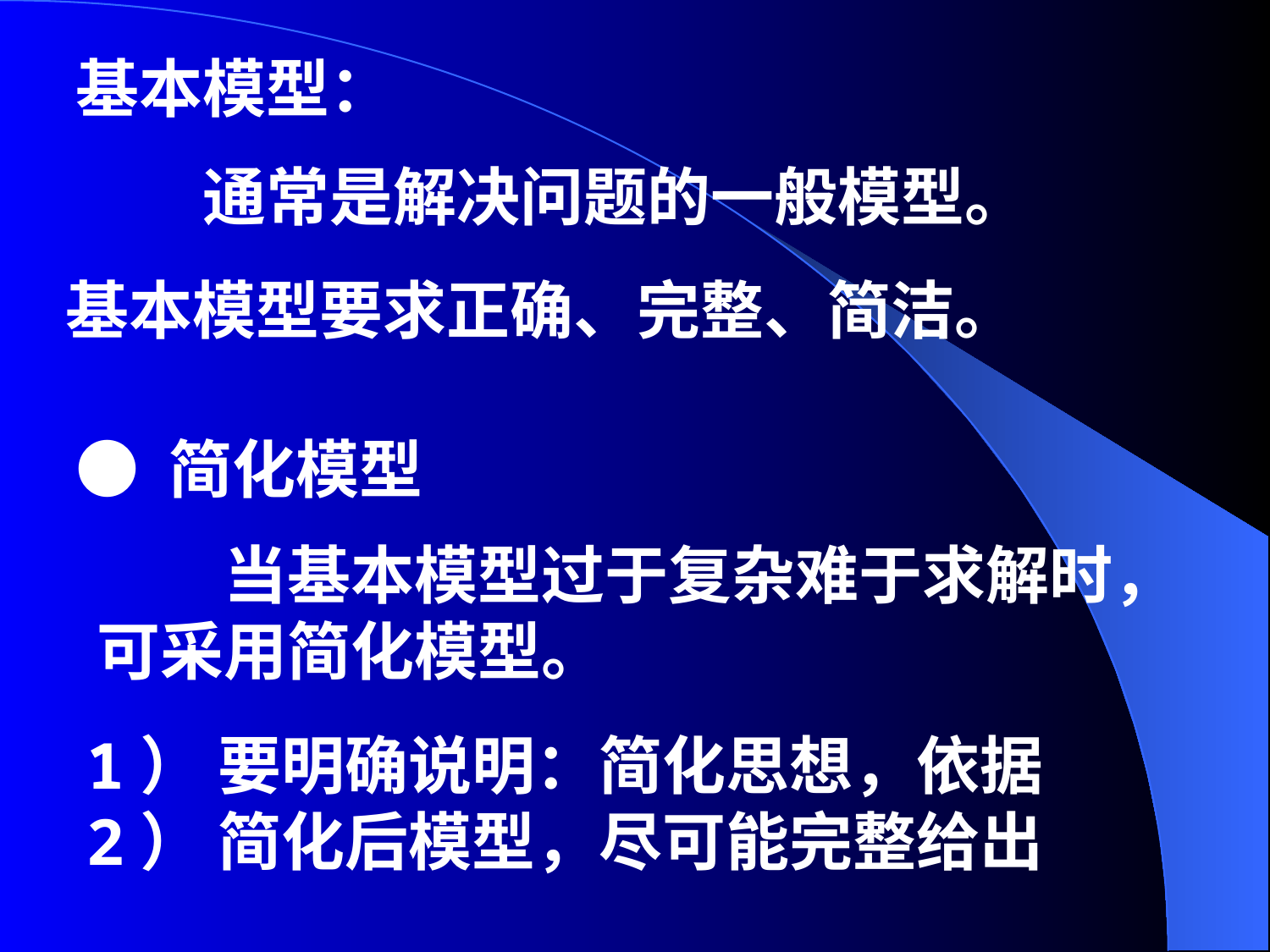

基本模型：
　　通常是解决问题的一般模型。
基本模型要求正确、完整、简洁。
● 简化模型
　　当基本模型过于复杂难于求解时，可采用简化模型。
1） 要明确说明：简化思想，依据
2） 简化后模型，尽可能完整给出